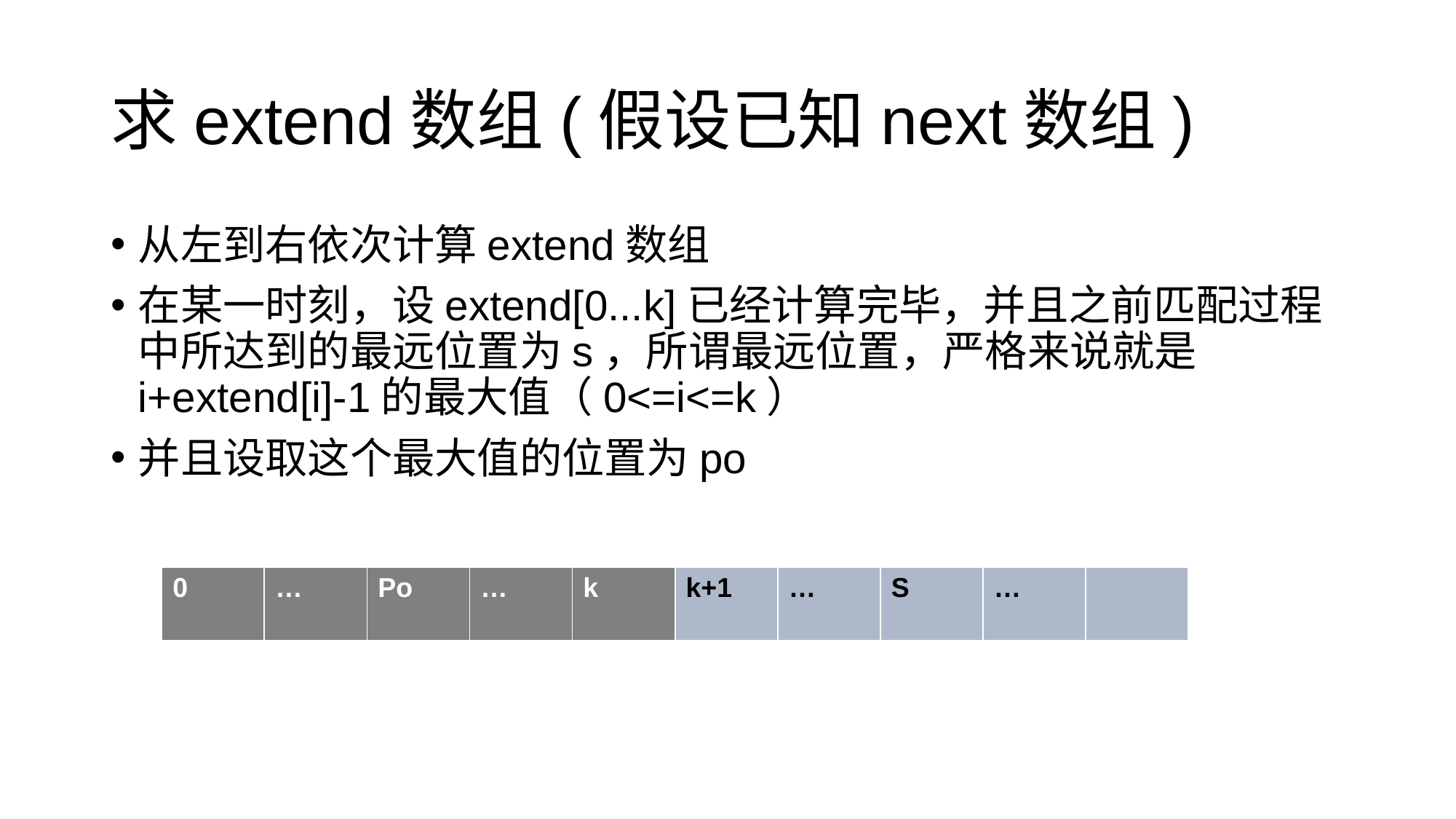

# 求extend数组(假设已知next数组)
从左到右依次计算extend数组
在某一时刻，设extend[0...k]已经计算完毕，并且之前匹配过程中所达到的最远位置为s，所谓最远位置，严格来说就是i+extend[i]-1的最大值（0<=i<=k）
并且设取这个最大值的位置为po
| 0 | … | Po | … | k | k+1 | … | S | … |  |
| --- | --- | --- | --- | --- | --- | --- | --- | --- | --- |